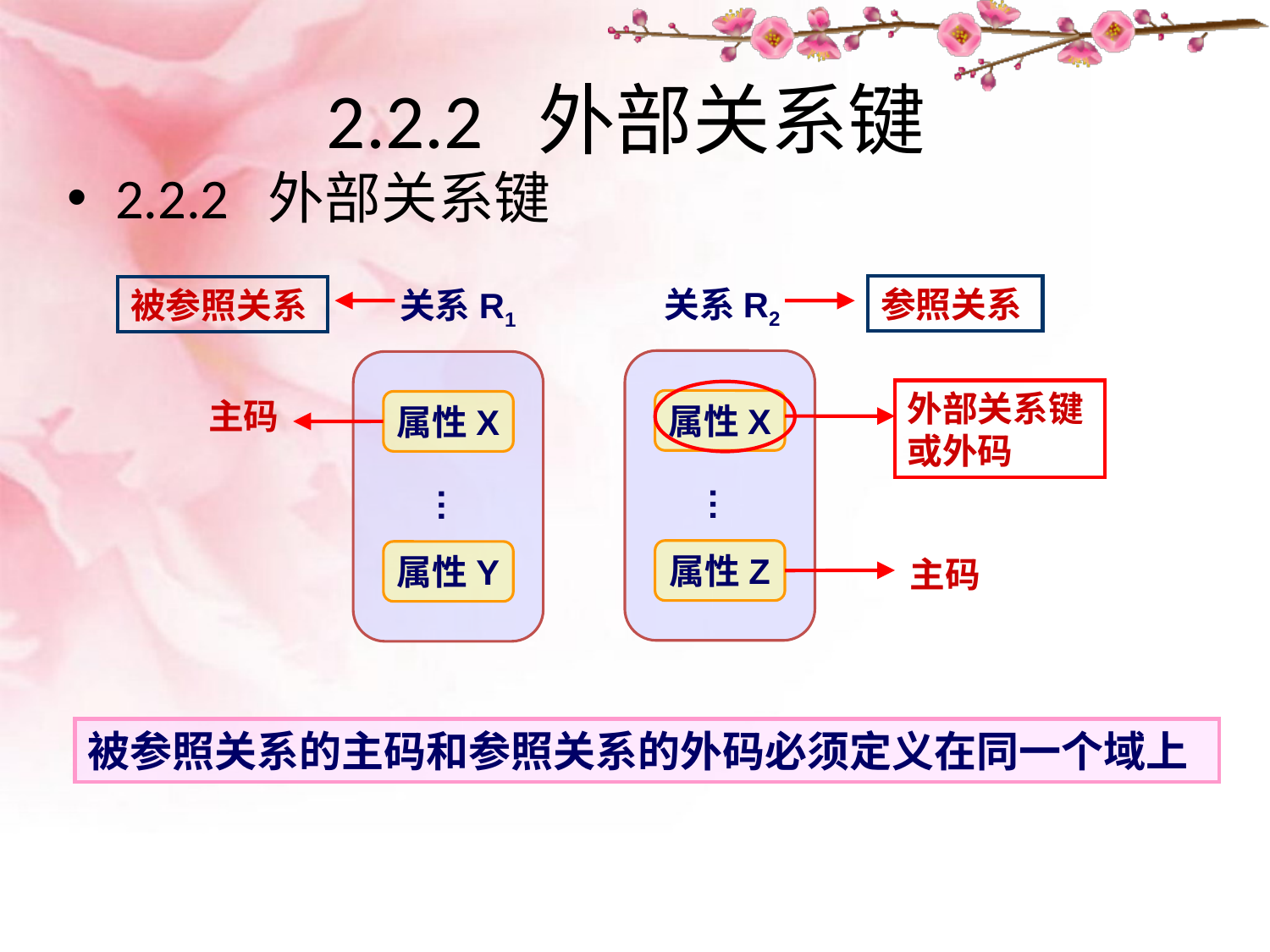

# 2.2.2  外部关系键
2.2.2  外部关系键
关系R2
参照关系
被参照关系
关系R1

外部关系键或外码

主码
属性X
属性X

…
…
属性Z
属性Y
主码

被参照关系的主码和参照关系的外码必须定义在同一个域上